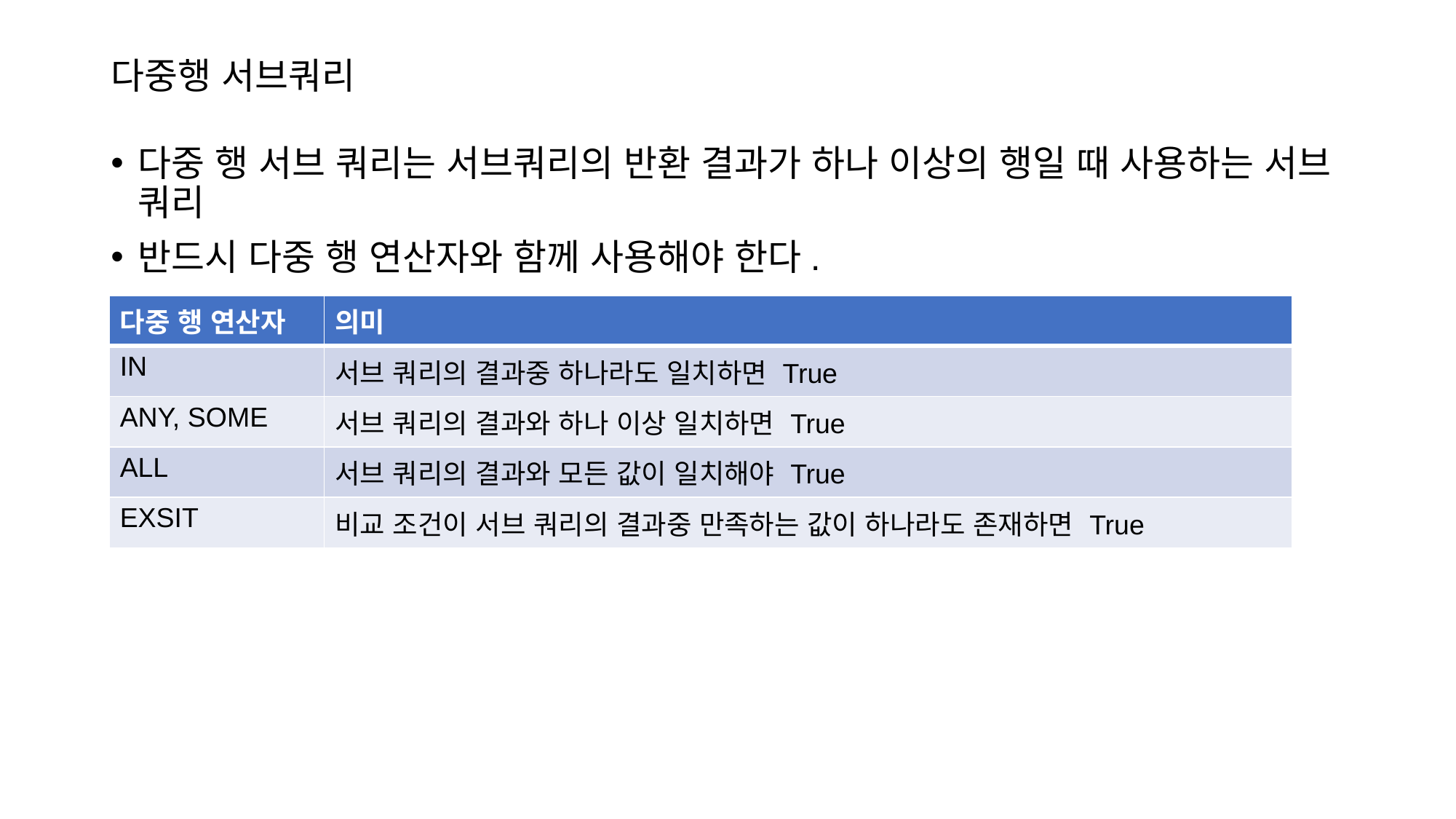

# 다중행 서브쿼리
다중 행 서브 쿼리는 서브쿼리의 반환 결과가 하나 이상의 행일 때 사용하는 서브 쿼리
반드시 다중 행 연산자와 함께 사용해야 한다.
| 다중 행 연산자 | 의미 |
| --- | --- |
| IN | 서브 쿼리의 결과중 하나라도 일치하면 True |
| ANY, SOME | 서브 쿼리의 결과와 하나 이상 일치하면 True |
| ALL | 서브 쿼리의 결과와 모든 값이 일치해야 True |
| EXSIT | 비교 조건이 서브 쿼리의 결과중 만족하는 값이 하나라도 존재하면 True |